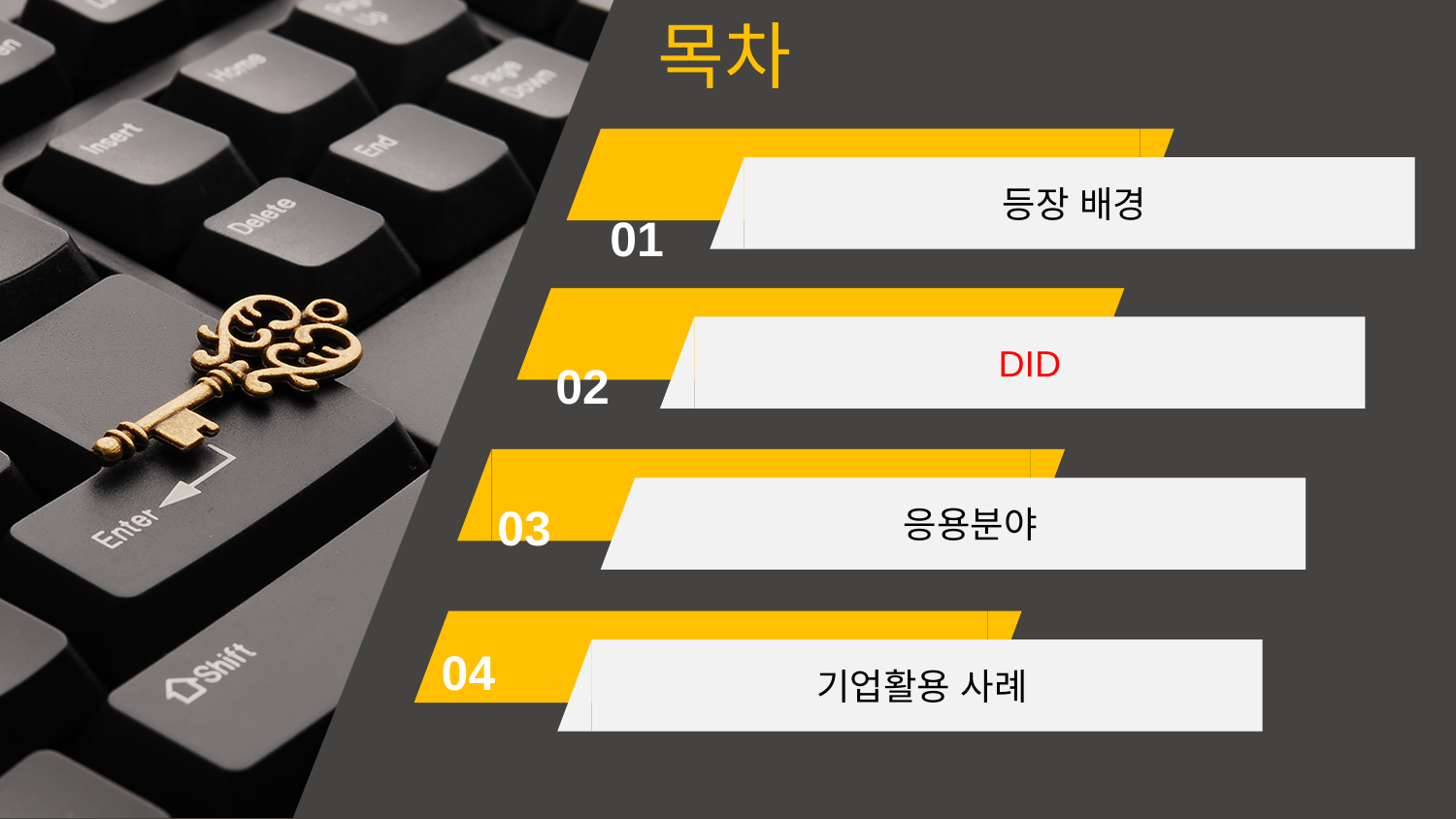

목차

등장 배경

01

DID

02

응용분야

03

기업활용 사례

04